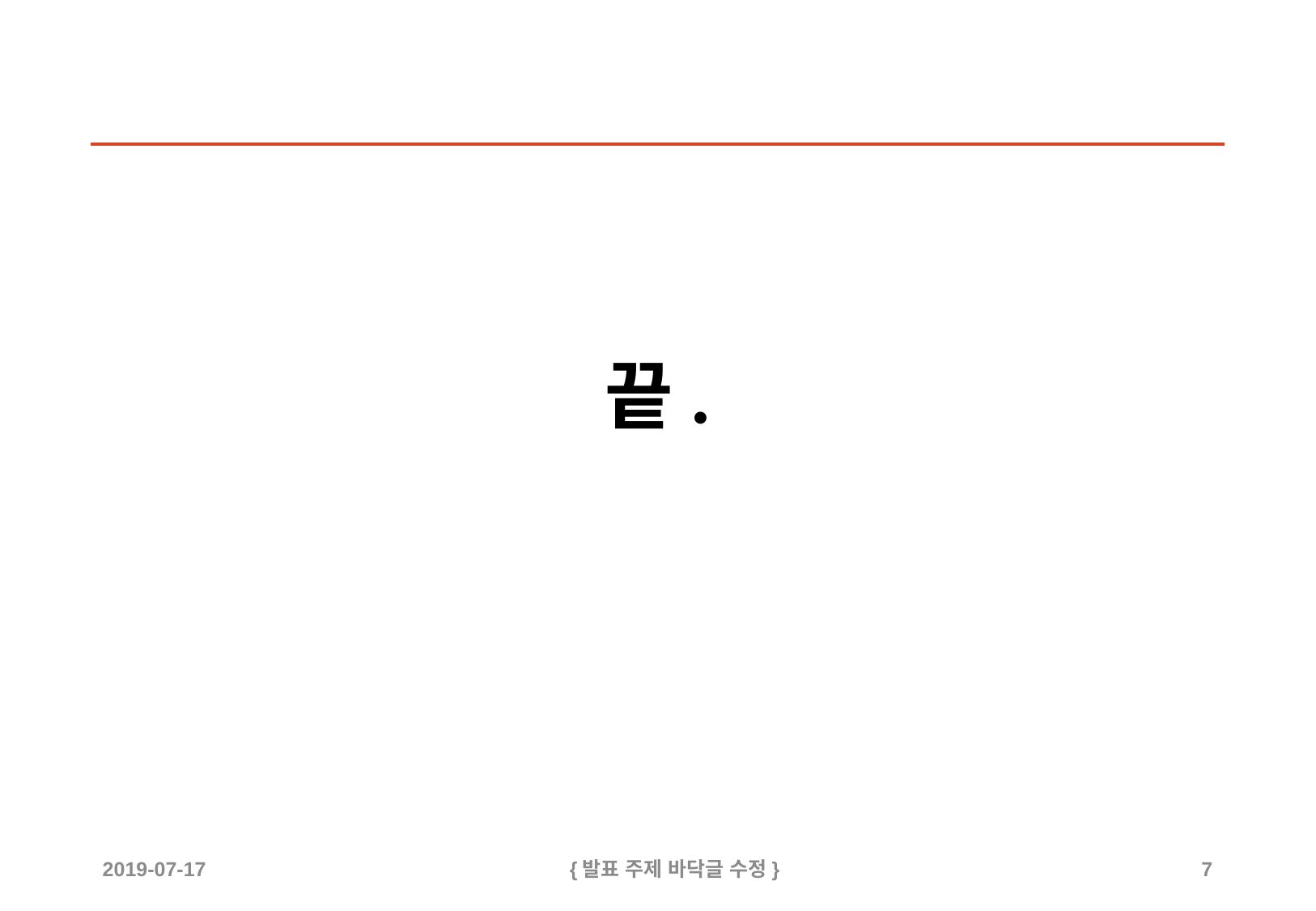

# 끝.
2019-07-17
{발표 주제 바닥글 수정}
7